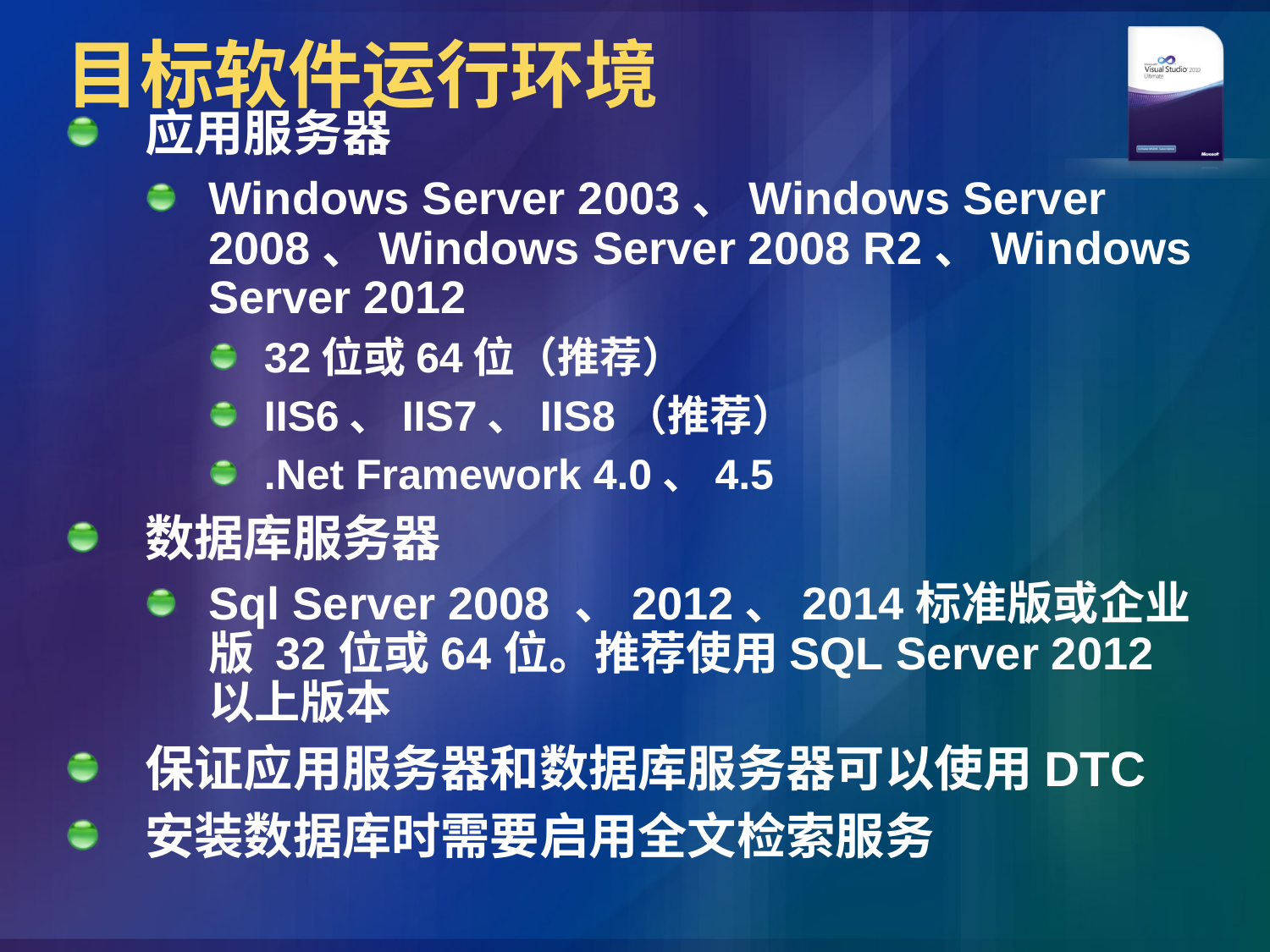

# 目标软件运行环境
应用服务器
Windows Server 2003、Windows Server 2008、Windows Server 2008 R2、Windows Server 2012
32位或64位（推荐）
IIS6、IIS7、IIS8（推荐）
.Net Framework 4.0、4.5
数据库服务器
Sql Server 2008 、2012、2014标准版或企业版 32位或64位。推荐使用SQL Server 2012以上版本
保证应用服务器和数据库服务器可以使用DTC
安装数据库时需要启用全文检索服务